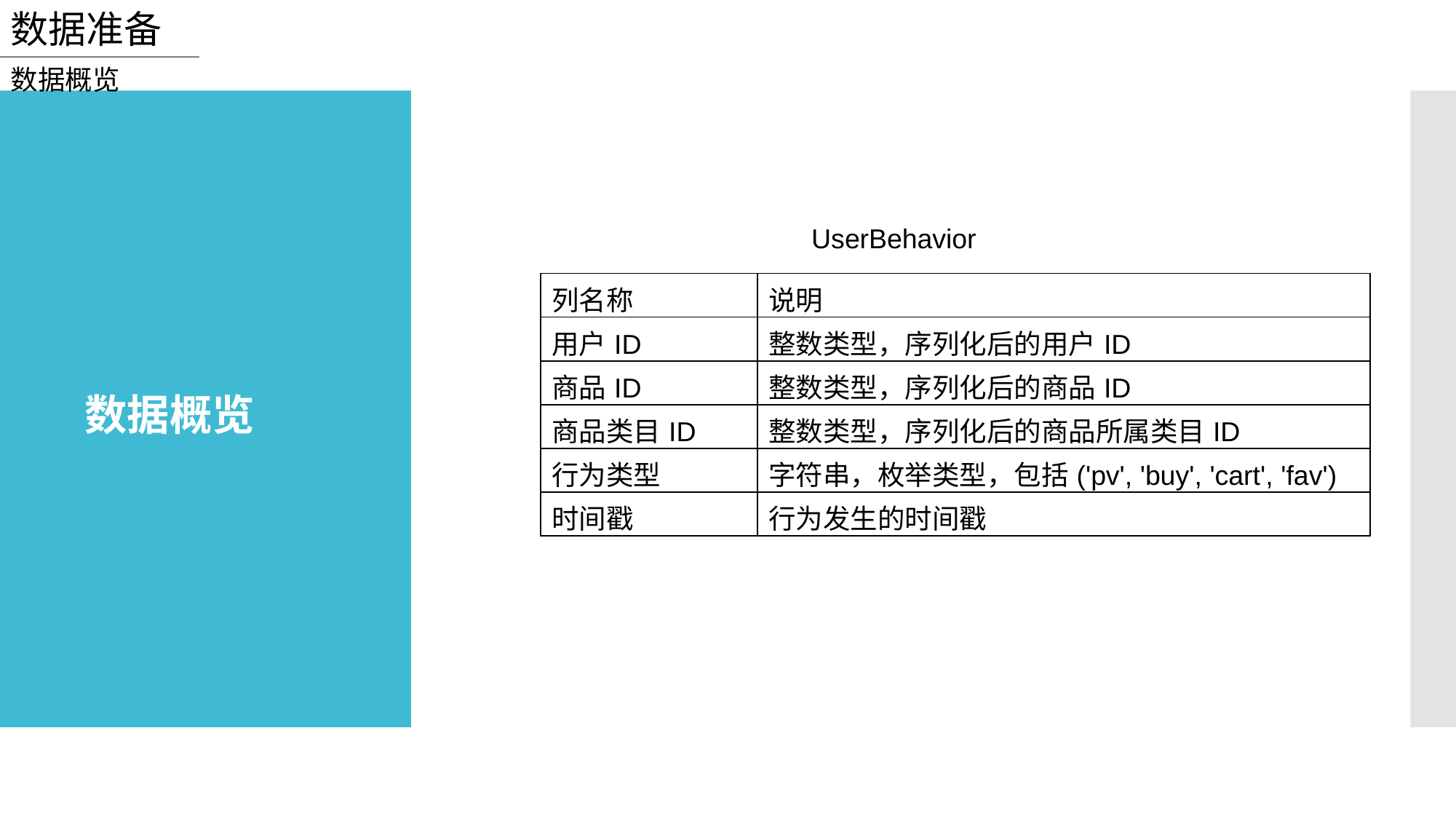

数据准备
数据概览
UserBehavior

| 列名称 | 说明 |
| --- | --- |
| 用户ID | 整数类型，序列化后的用户ID |
| 商品ID | 整数类型，序列化后的商品ID |
| 商品类目ID | 整数类型，序列化后的商品所属类目ID |
| 行为类型 | 字符串，枚举类型，包括('pv', 'buy', 'cart', 'fav') |
| 时间戳 | 行为发生的时间戳 |
数据概览